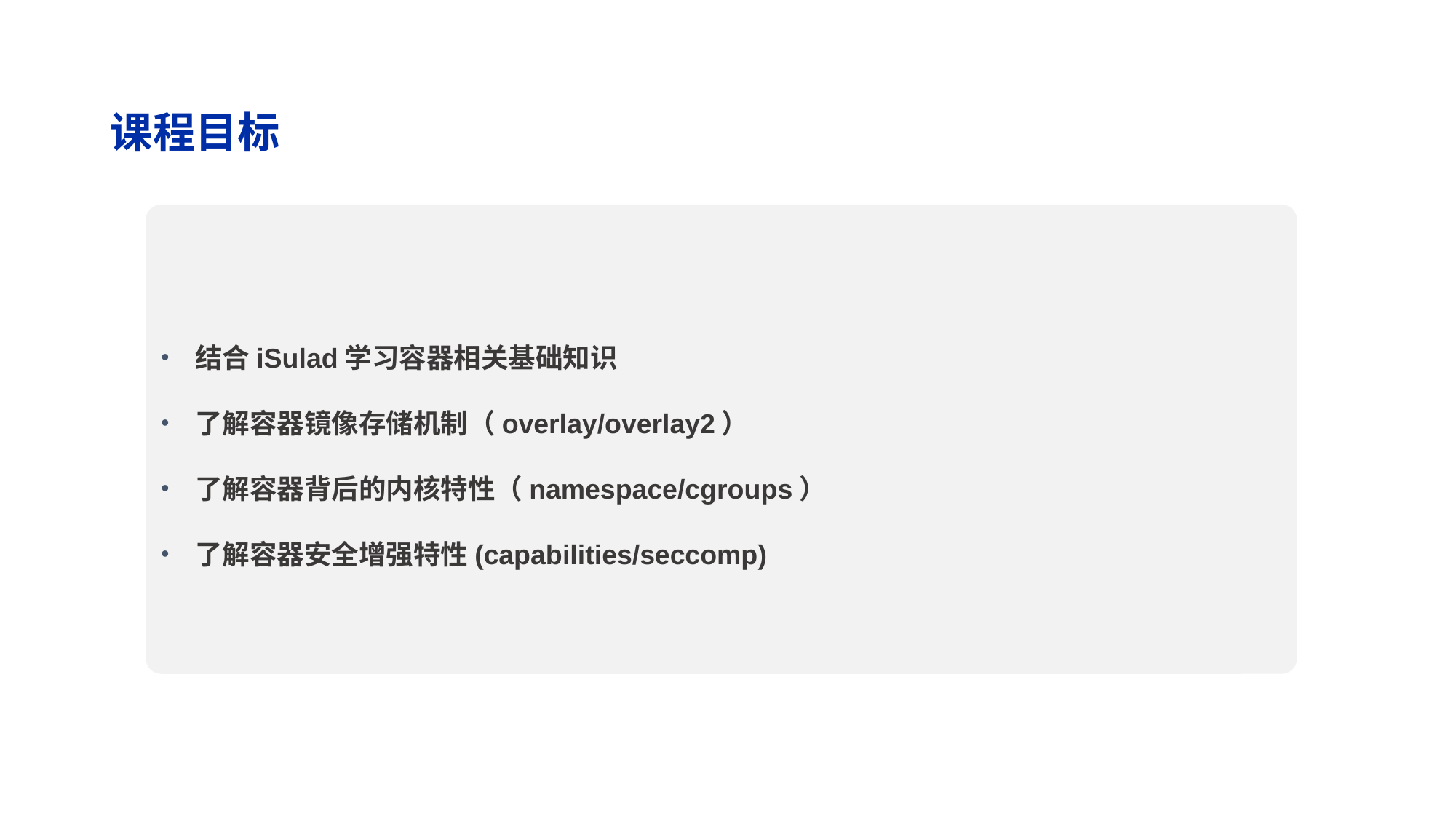

课程目标
结合iSulad学习容器相关基础知识
了解容器镜像存储机制（overlay/overlay2）
了解容器背后的内核特性（namespace/cgroups）
了解容器安全增强特性(capabilities/seccomp)